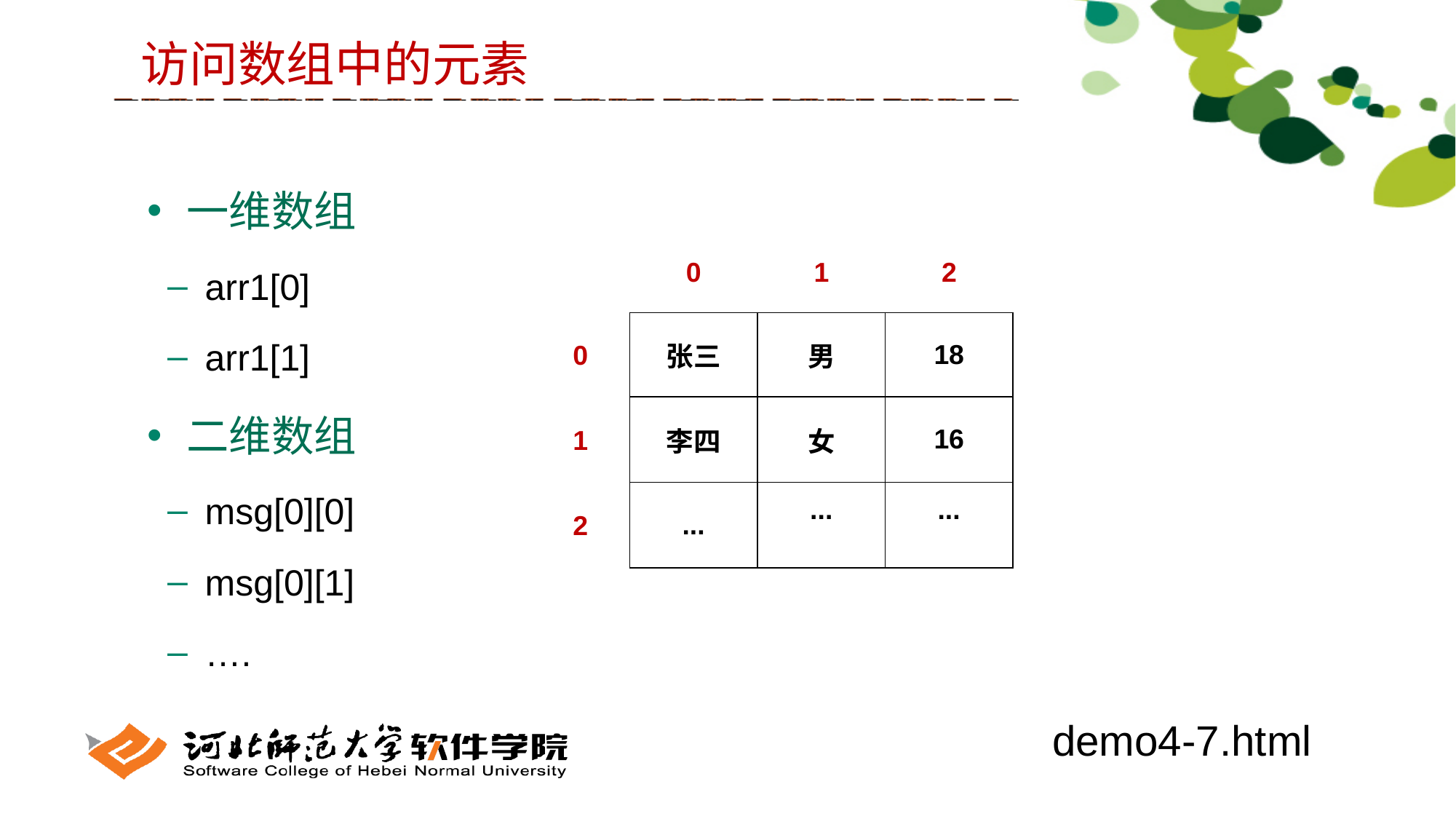

访问数组中的元素
 一维数组
 arr1[0]
 arr1[1]
 二维数组
 msg[0][0]
 msg[0][1]
 ….
| 0 | 1 | 2 |
| --- | --- | --- |
| 0 |
| --- |
| 1 |
| 2 |
| 张三 | 男 | 18 |
| --- | --- | --- |
| 李四 | 女 | 16 |
| ... | ... | ... |
demo4-7.html